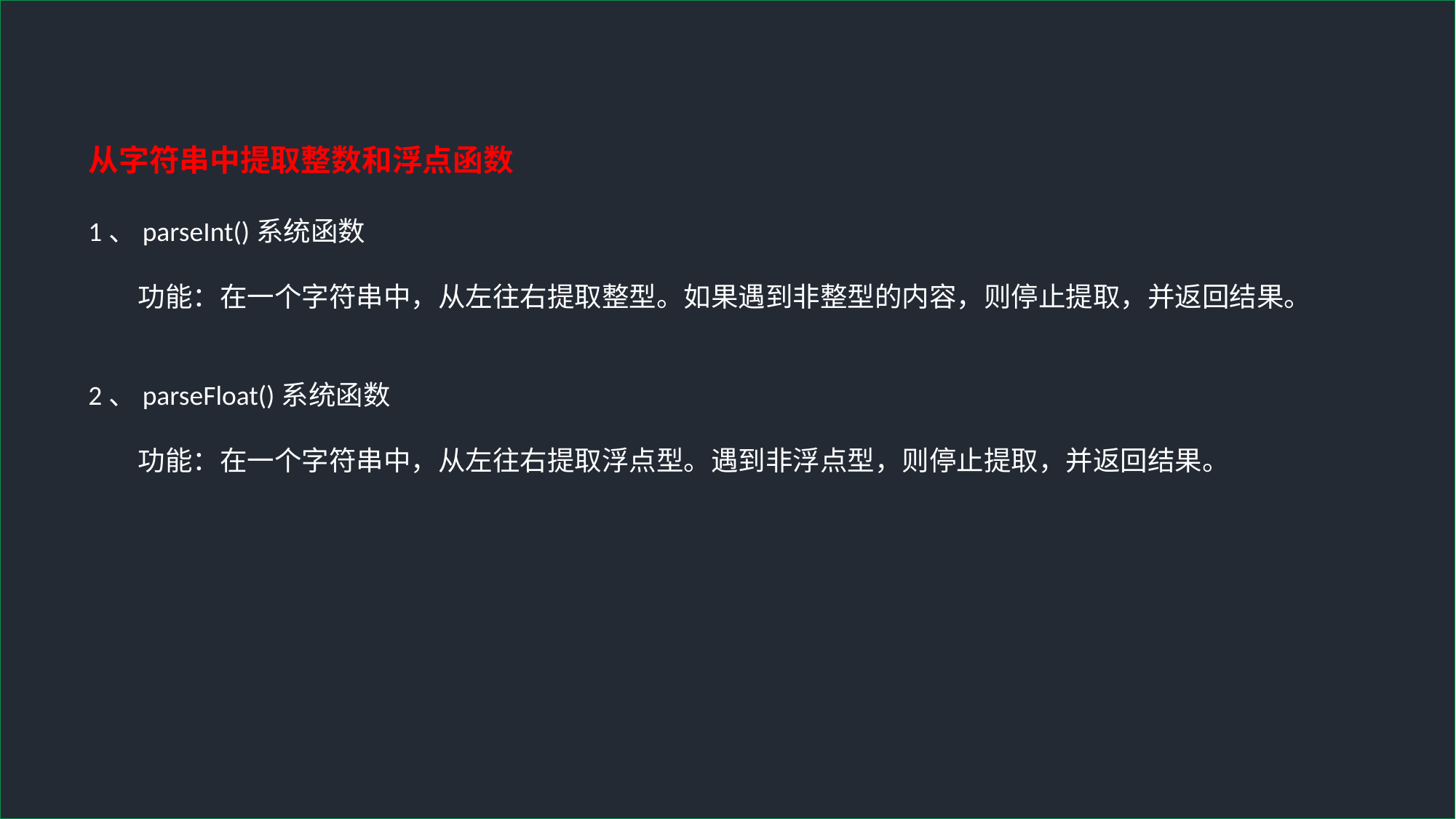

从字符串中提取整数和浮点函数

1、parseInt()系统函数

       功能：在一个字符串中，从左往右提取整型。如果遇到非整型的内容，则停止提取，并返回结果。

2、parseFloat()系统函数

       功能：在一个字符串中，从左往右提取浮点型。遇到非浮点型，则停止提取，并返回结果。